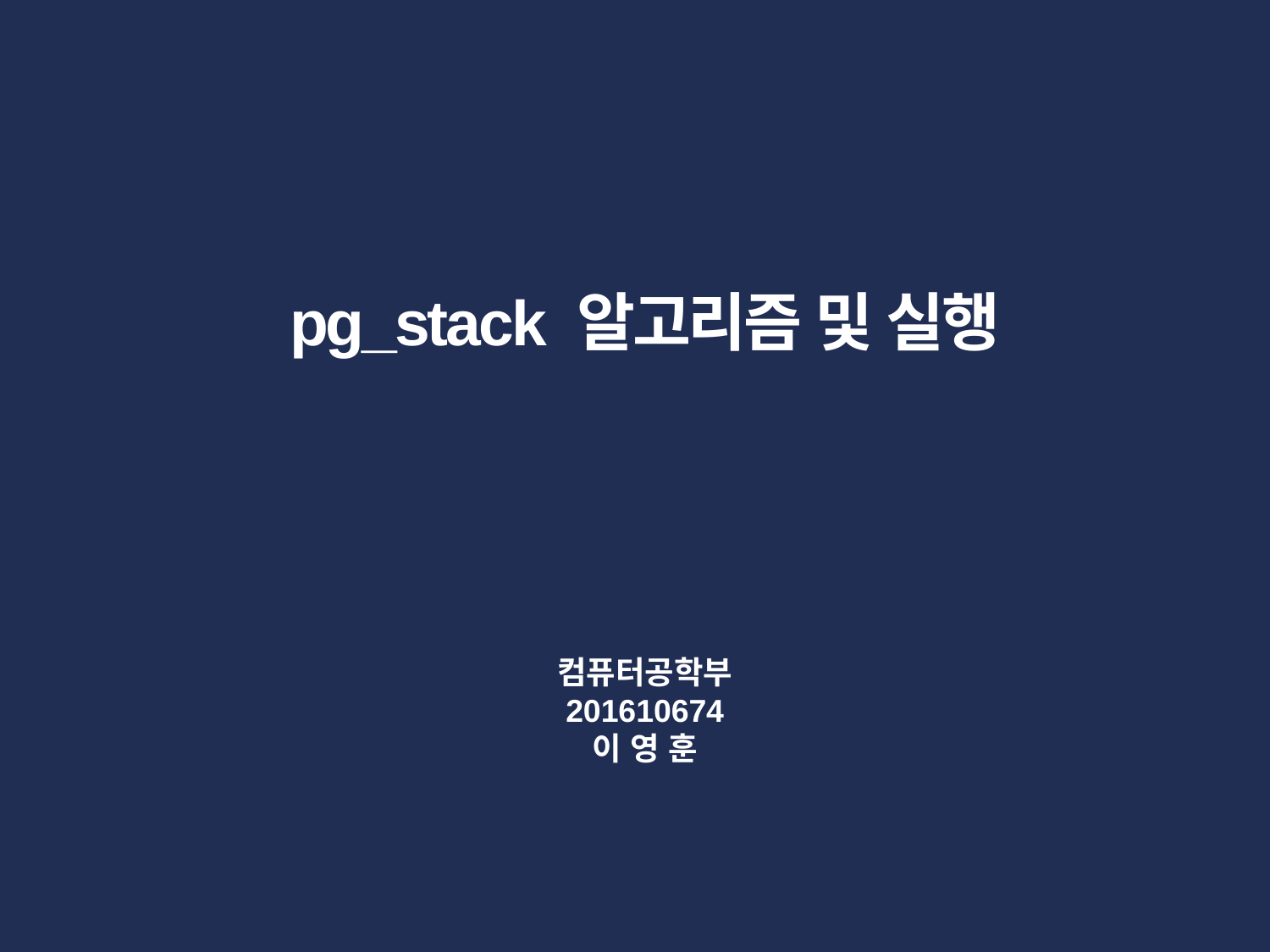

pg_stack 알고리즘 및 실행
컴퓨터공학부
201610674
이 영 훈